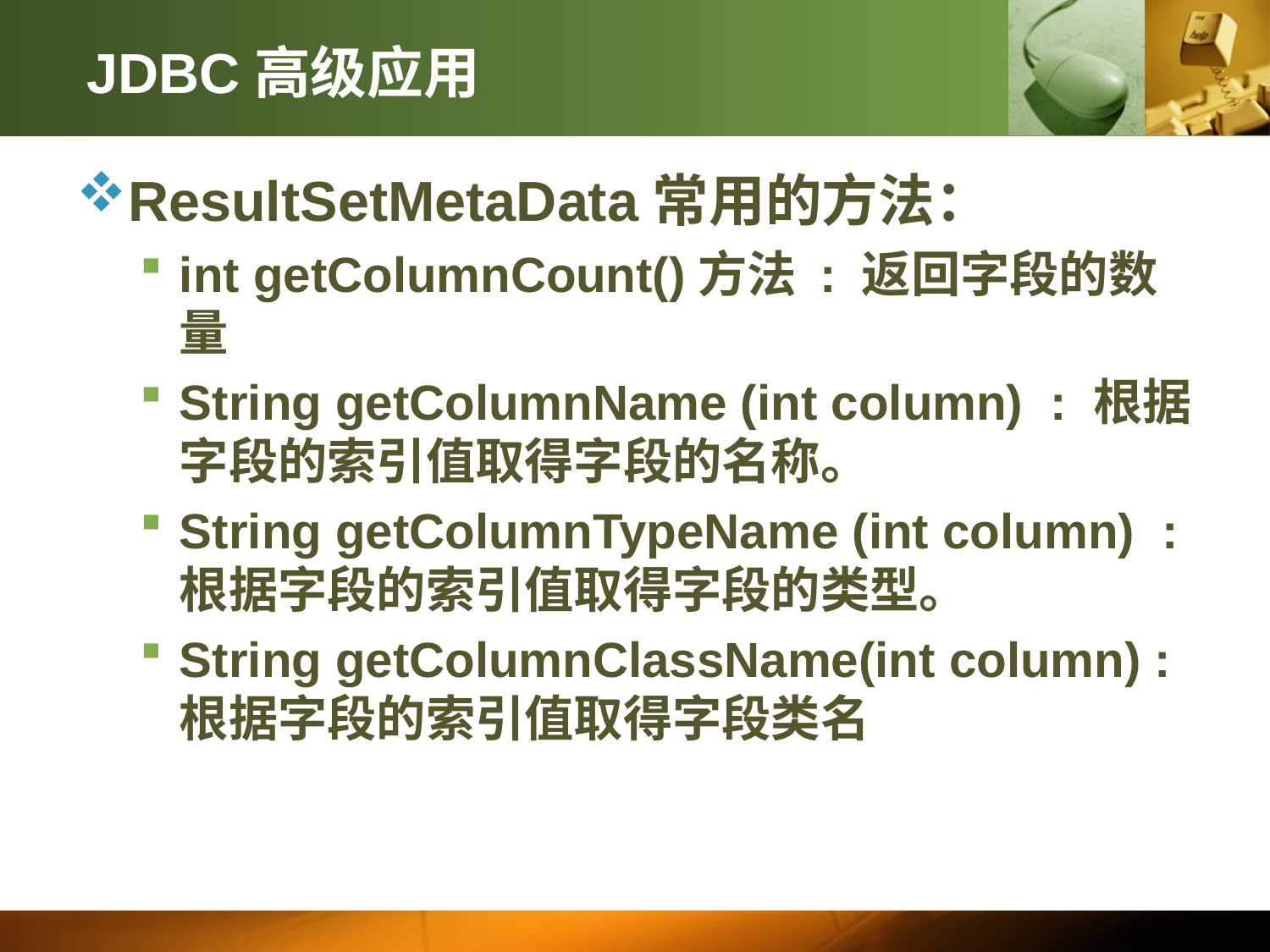

# JDBC高级应用
ResultSetMetaData常用的方法：
int getColumnCount()方法 : 返回字段的数量
String getColumnName (int column)  : 根据字段的索引值取得字段的名称。
String getColumnTypeName (int column)  : 根据字段的索引值取得字段的类型。
String getColumnClassName(int column) :根据字段的索引值取得字段类名